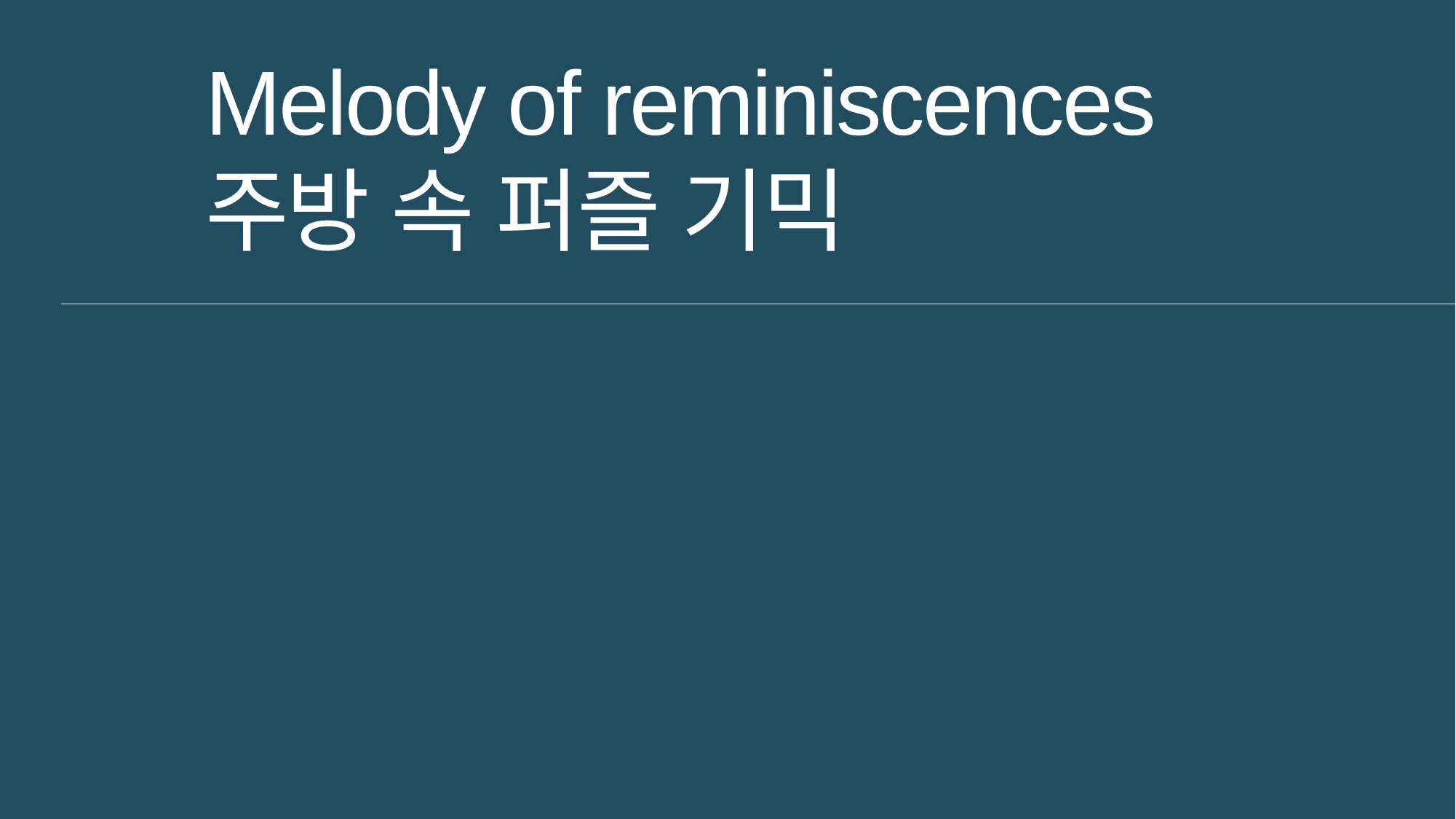

Melody of reminiscences
주방 속 퍼즐 기믹